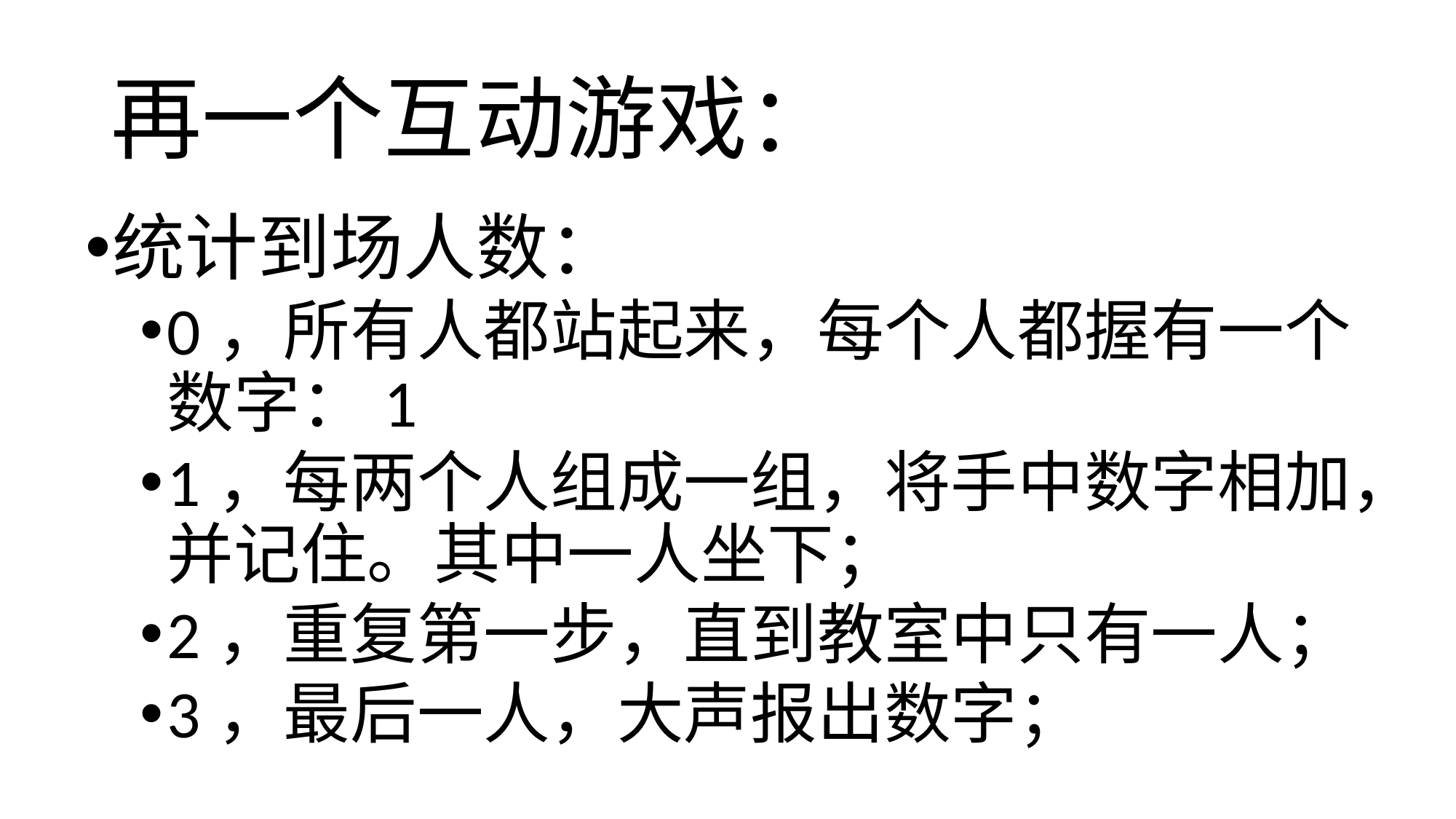

# 再一个互动游戏：
统计到场人数：
0，所有人都站起来，每个人都握有一个数字：1
1，每两个人组成一组，将手中数字相加，并记住。其中一人坐下；
2，重复第一步，直到教室中只有一人；
3，最后一人，大声报出数字；